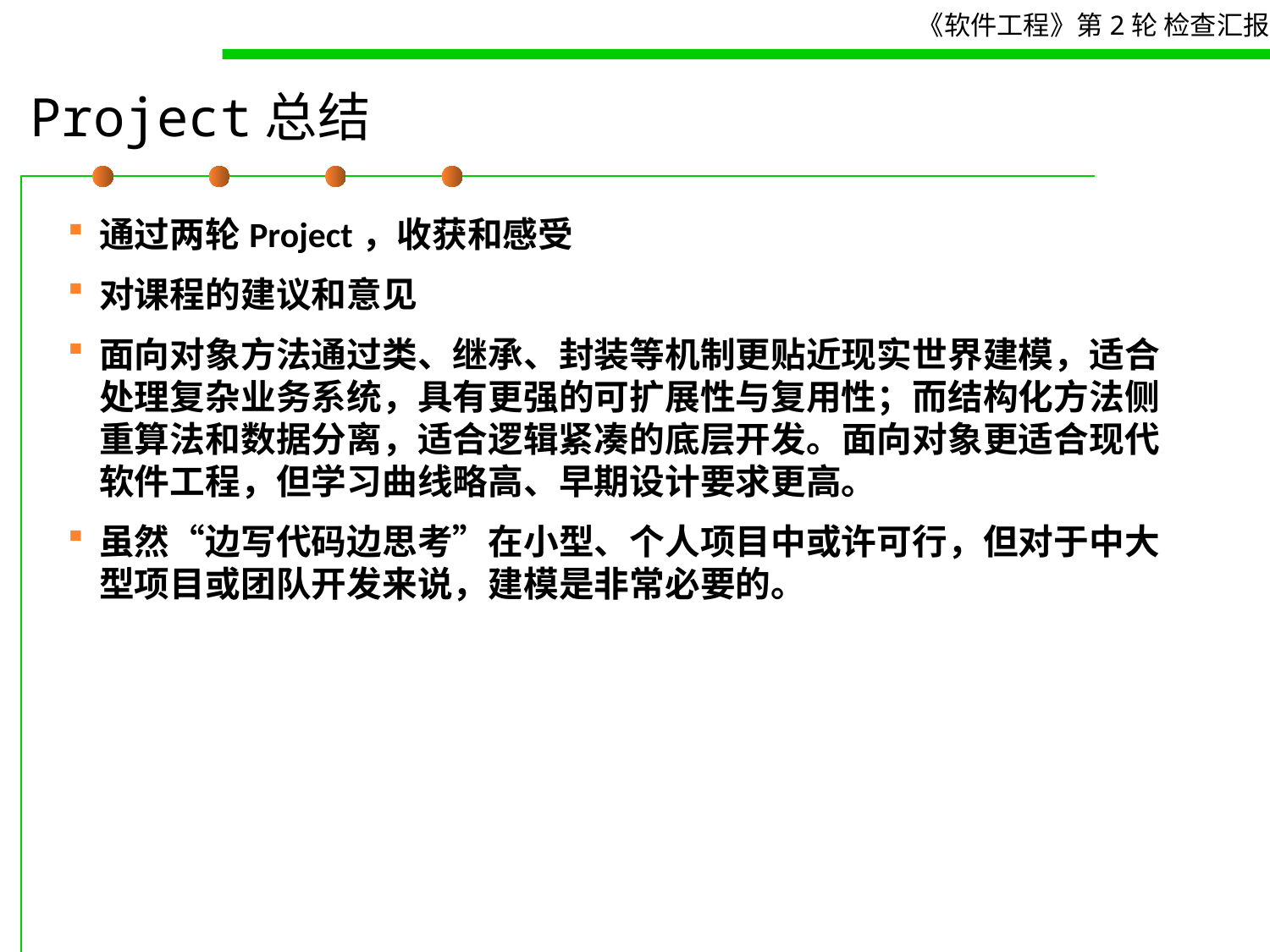

# Project总结
通过两轮Project，收获和感受
对课程的建议和意见
面向对象方法通过类、继承、封装等机制更贴近现实世界建模，适合处理复杂业务系统，具有更强的可扩展性与复用性；而结构化方法侧重算法和数据分离，适合逻辑紧凑的底层开发。面向对象更适合现代软件工程，但学习曲线略高、早期设计要求更高。
虽然“边写代码边思考”在小型、个人项目中或许可行，但对于中大型项目或团队开发来说，建模是非常必要的。